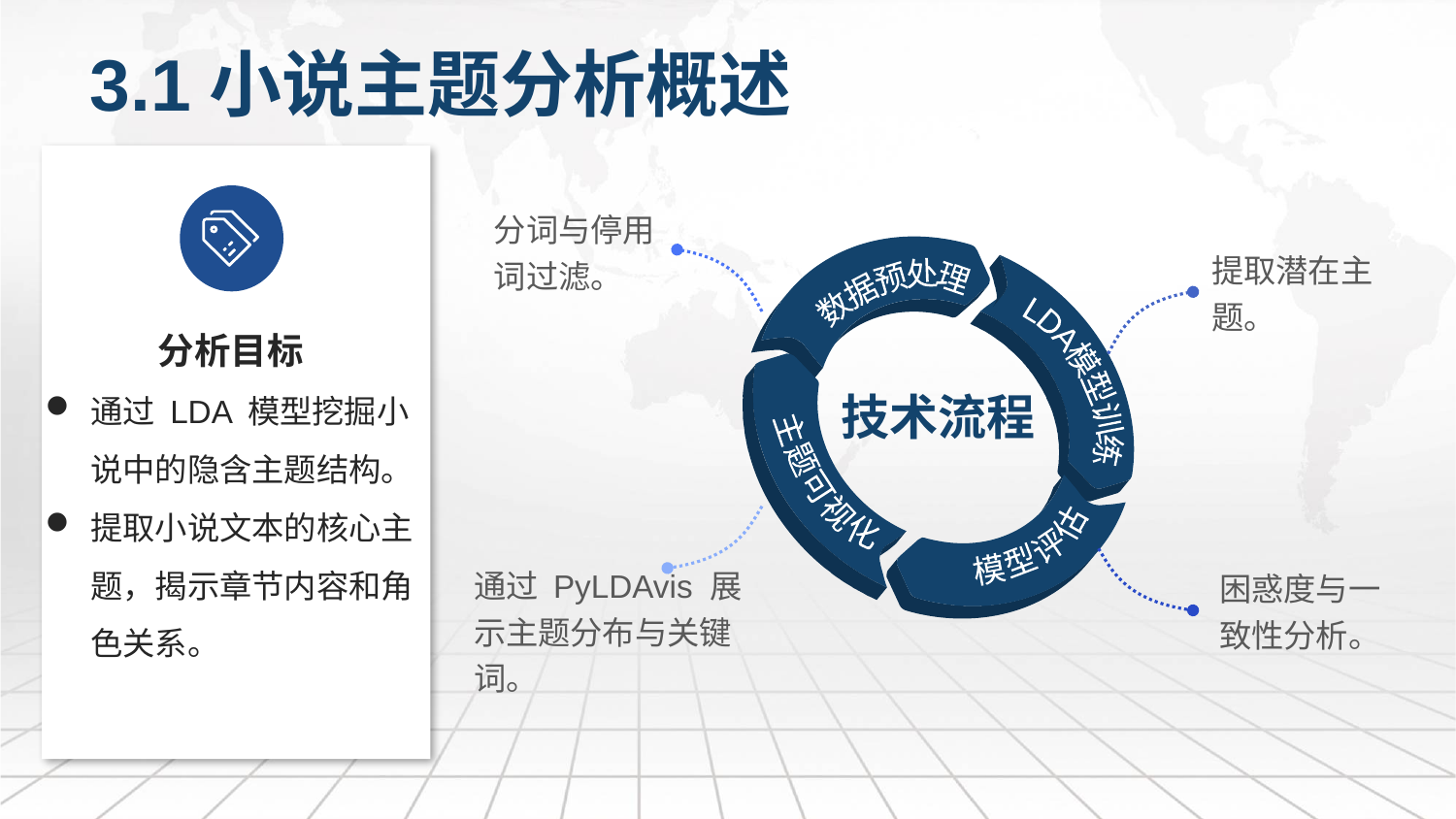

3.1小说主题分析概述

分析目标
通过 LDA 模型挖掘小说中的隐含主题结构。
提取小说文本的核心主题，揭示章节内容和角色关系。
分词与停用词过滤。

提取潜在主题。

数据预处理

LDA模型训练
技术流程
主题可视化
模型评估

通过 PyLDAvis 展示主题分布与关键词。
困惑度与一致性分析。